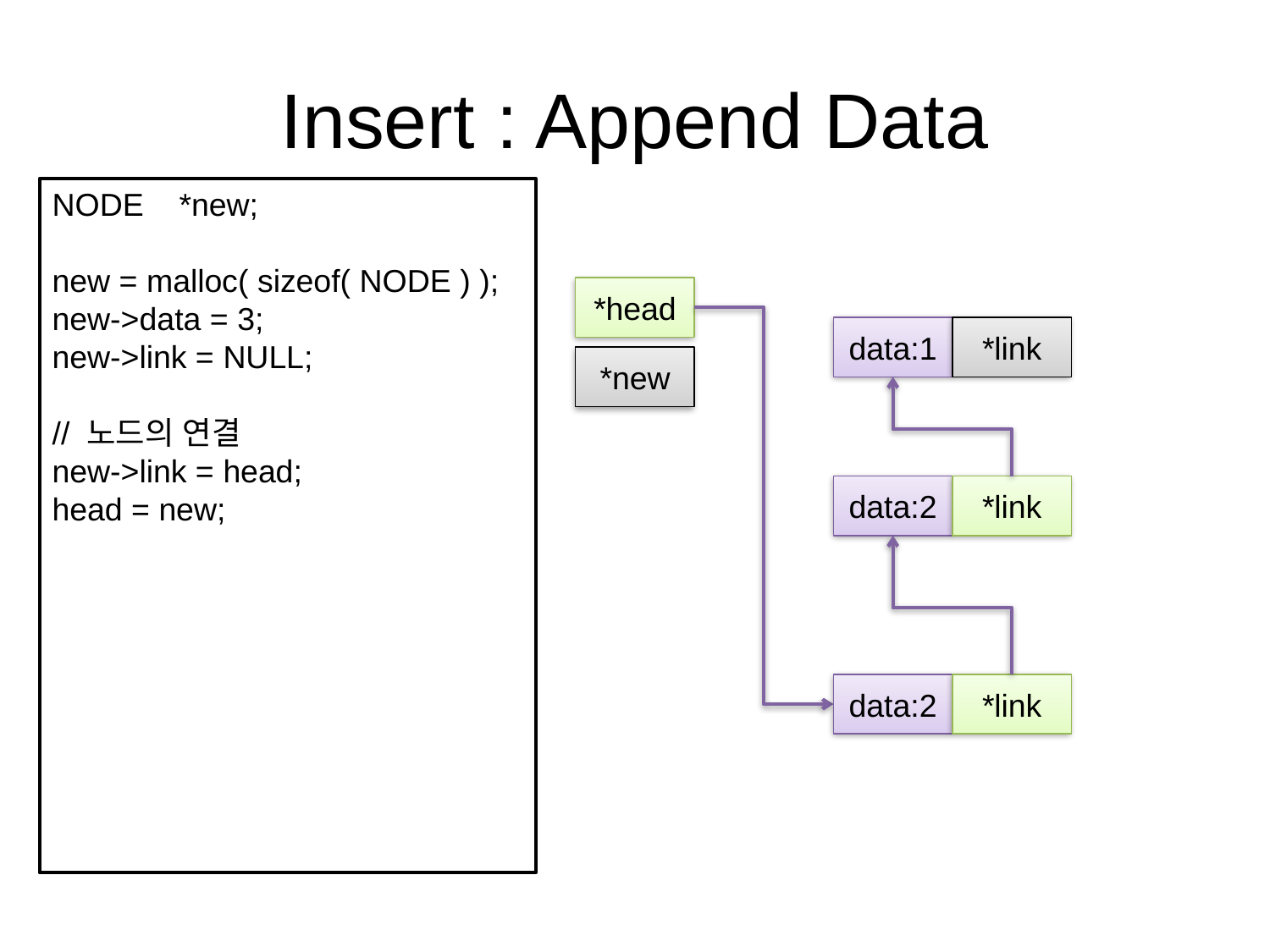

# Insert : Append Data
NODE	*new;

new = malloc( sizeof( NODE ) );
new->data = 3;
new->link = NULL;

// 노드의 연결
new->link = head;
head = new;
*head
data:1
*link
*new
data:2
*link
data:2
*link